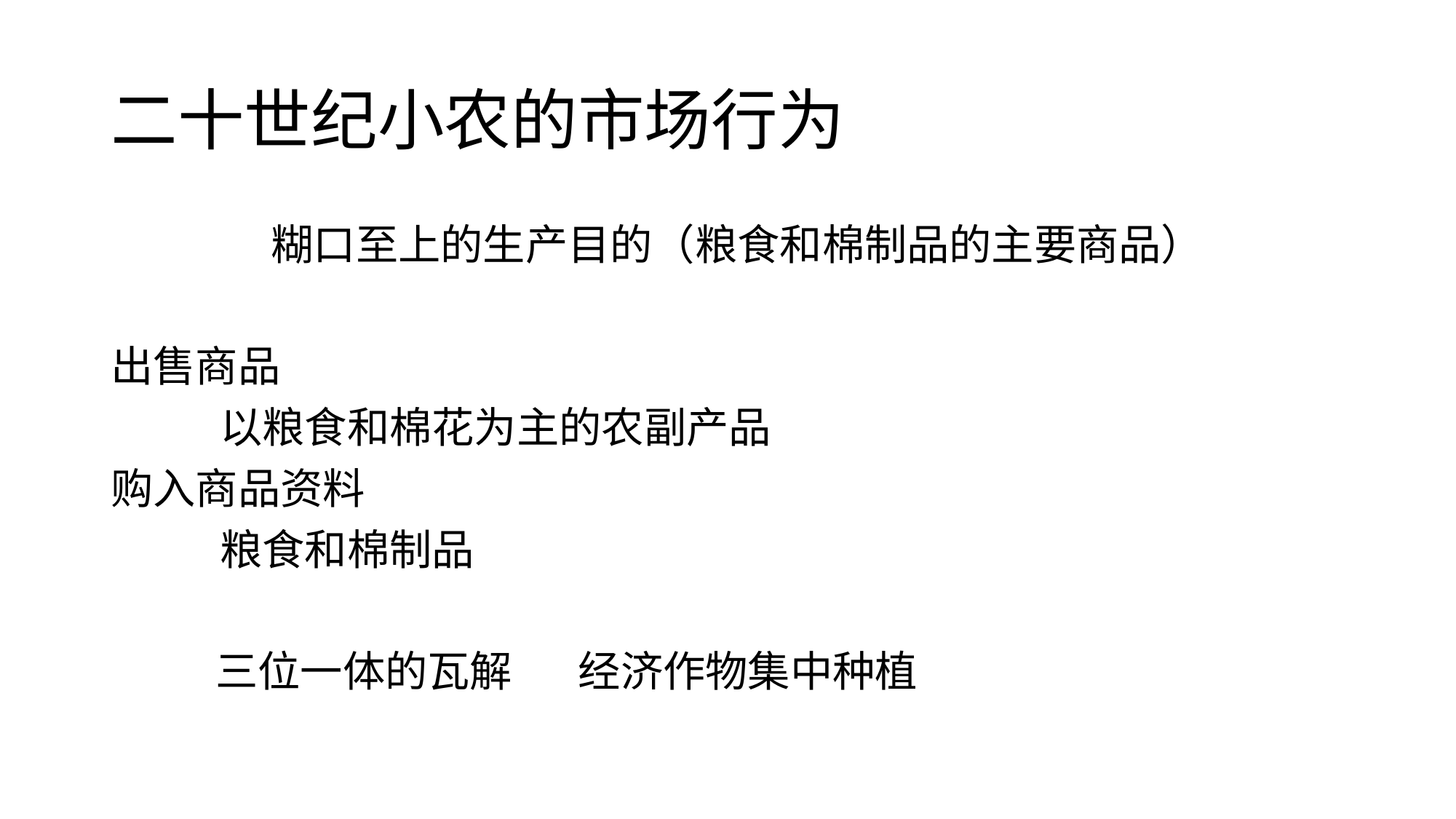

# 二十世纪小农的市场行为
 糊口至上的生产目的（粮食和棉制品的主要商品）

出售商品
	以粮食和棉花为主的农副产品
购入商品资料
	粮食和棉制品

          三位一体的瓦解       经济作物集中种植